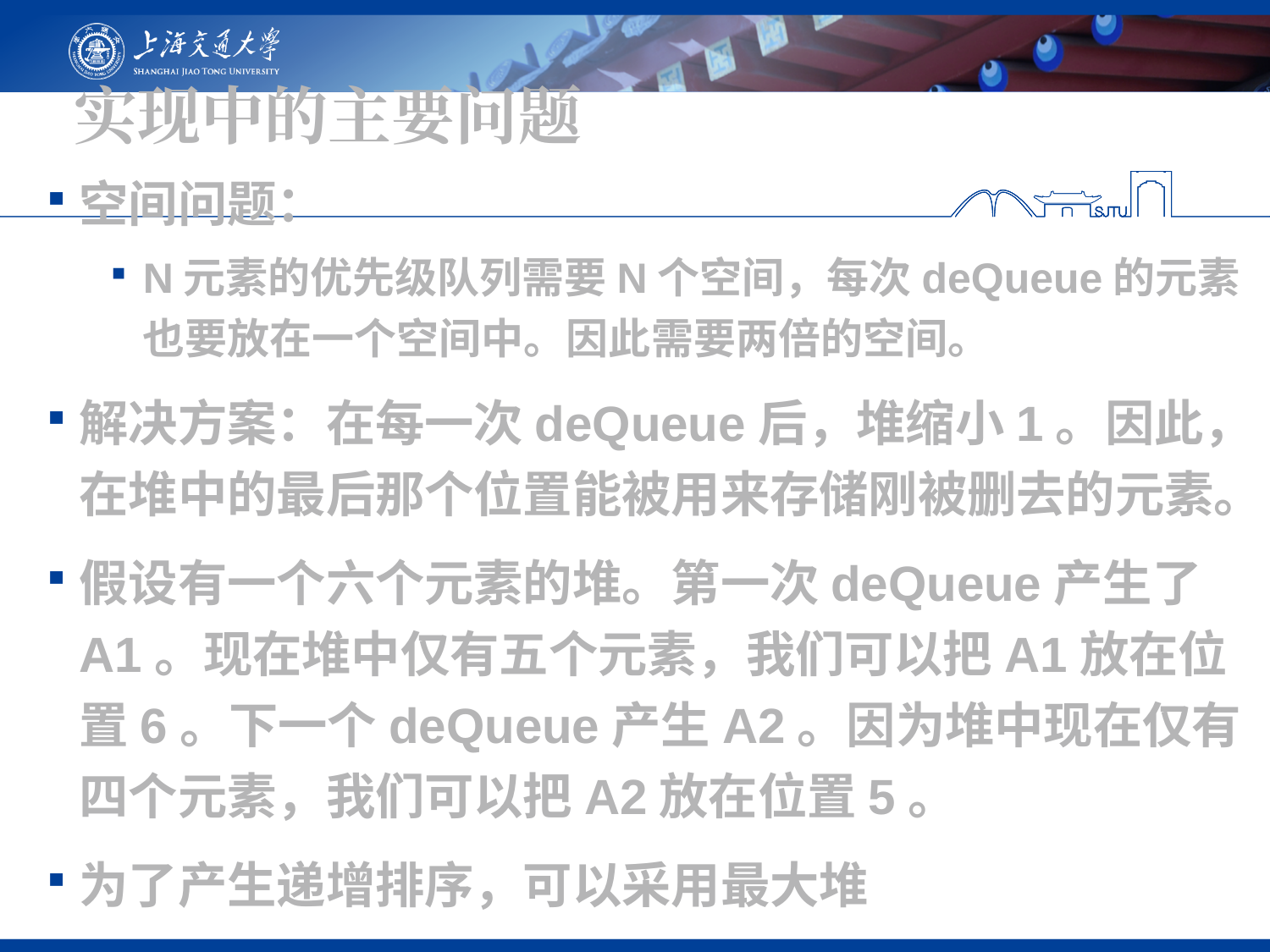

# 实现中的主要问题
空间问题：
N元素的优先级队列需要N个空间，每次deQueue的元素也要放在一个空间中。因此需要两倍的空间。
解决方案：在每一次deQueue后，堆缩小1。因此，在堆中的最后那个位置能被用来存储刚被删去的元素。
假设有一个六个元素的堆。第一次deQueue产生了A1。现在堆中仅有五个元素，我们可以把A1放在位置6。下一个deQueue产生A2。因为堆中现在仅有四个元素，我们可以把A2放在位置5。
为了产生递增排序，可以采用最大堆